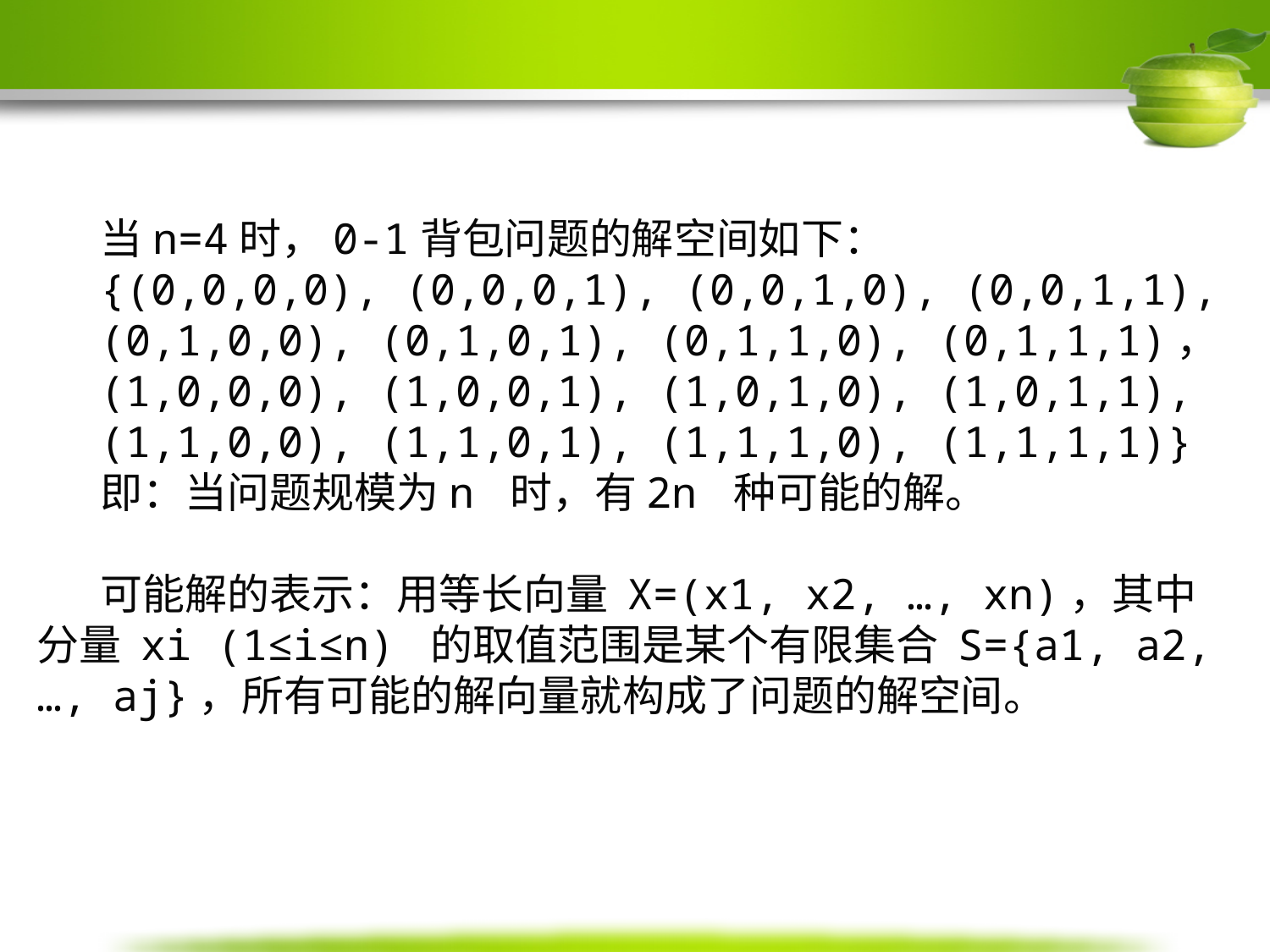

当n=4时，0-1背包问题的解空间如下：
{(0,0,0,0), (0,0,0,1), (0,0,1,0), (0,0,1,1),
(0,1,0,0), (0,1,0,1), (0,1,1,0), (0,1,1,1)，
(1,0,0,0), (1,0,0,1), (1,0,1,0), (1,0,1,1),
(1,1,0,0), (1,1,0,1), (1,1,1,0), (1,1,1,1)}
即：当问题规模为n 时，有2n 种可能的解。

可能解的表示：用等长向量 X=(x1, x2, …, xn)，其中分量 xi (1≤i≤n) 的取值范围是某个有限集合 S={a1, a2, …, aj}，所有可能的解向量就构成了问题的解空间。